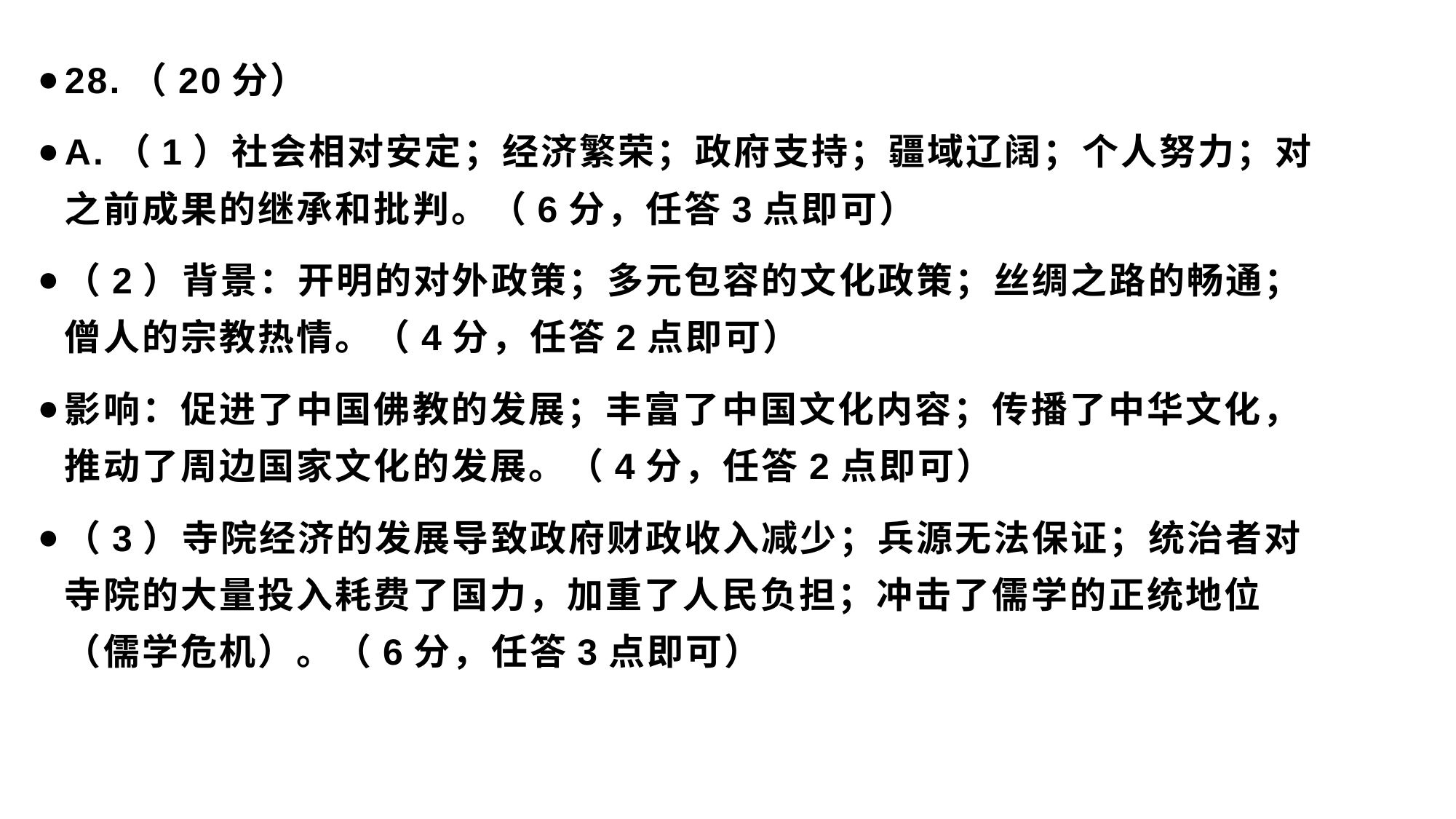

28.（20分）
A.（1）社会相对安定；经济繁荣；政府支持；疆域辽阔；个人努力；对之前成果的继承和批判。（6分，任答3点即可）
（2）背景：开明的对外政策；多元包容的文化政策；丝绸之路的畅通；僧人的宗教热情。（4分，任答2点即可）
影响：促进了中国佛教的发展；丰富了中国文化内容；传播了中华文化，推动了周边国家文化的发展。（4分，任答2点即可）
（3）寺院经济的发展导致政府财政收入减少；兵源无法保证；统治者对寺院的大量投入耗费了国力，加重了人民负担；冲击了儒学的正统地位（儒学危机）。（6分，任答3点即可）
#